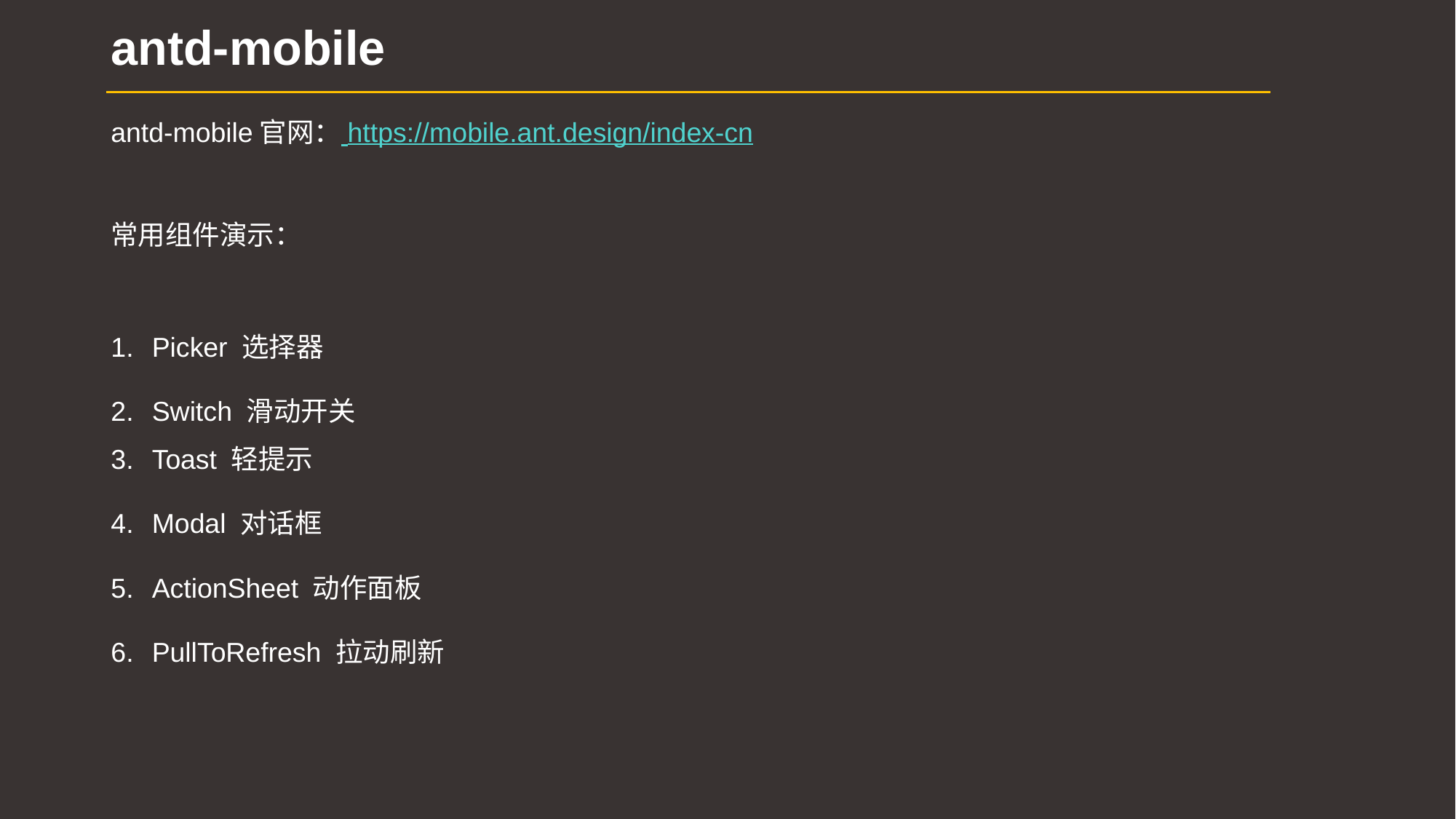

# antd-mobile
antd-mobile官网： https://mobile.ant.design/index-cn

常用组件演示：

Picker 选择器
Switch 滑动开关
Toast 轻提示
Modal 对话框
ActionSheet 动作面板
PullToRefresh 拉动刷新